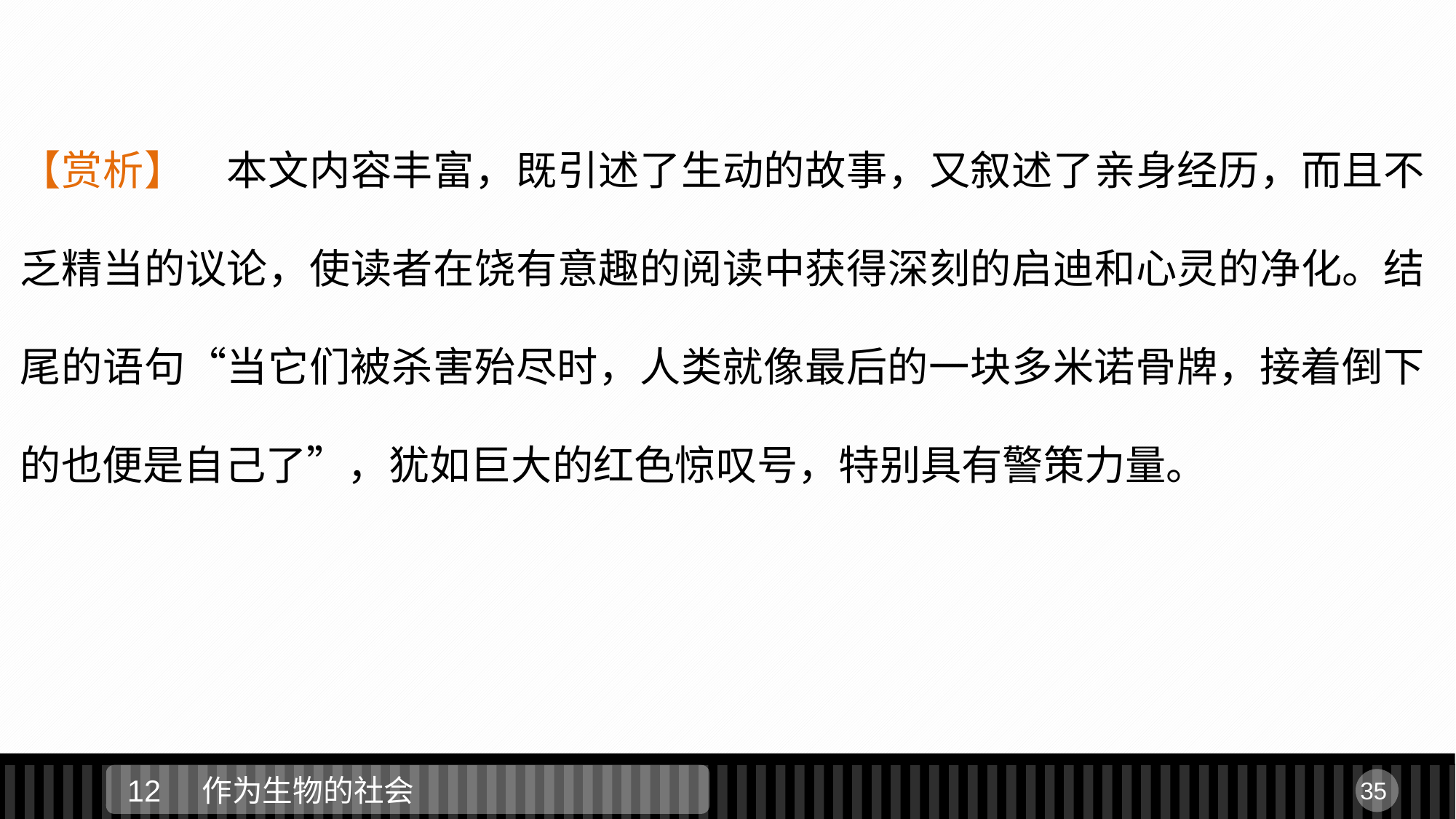

【赏析】　本文内容丰富，既引述了生动的故事，又叙述了亲身经历，而且不乏精当的议论，使读者在饶有意趣的阅读中获得深刻的启迪和心灵的净化。结尾的语句“当它们被杀害殆尽时，人类就像最后的一块多米诺骨牌，接着倒下的也便是自己了”，犹如巨大的红色惊叹号，特别具有警策力量。